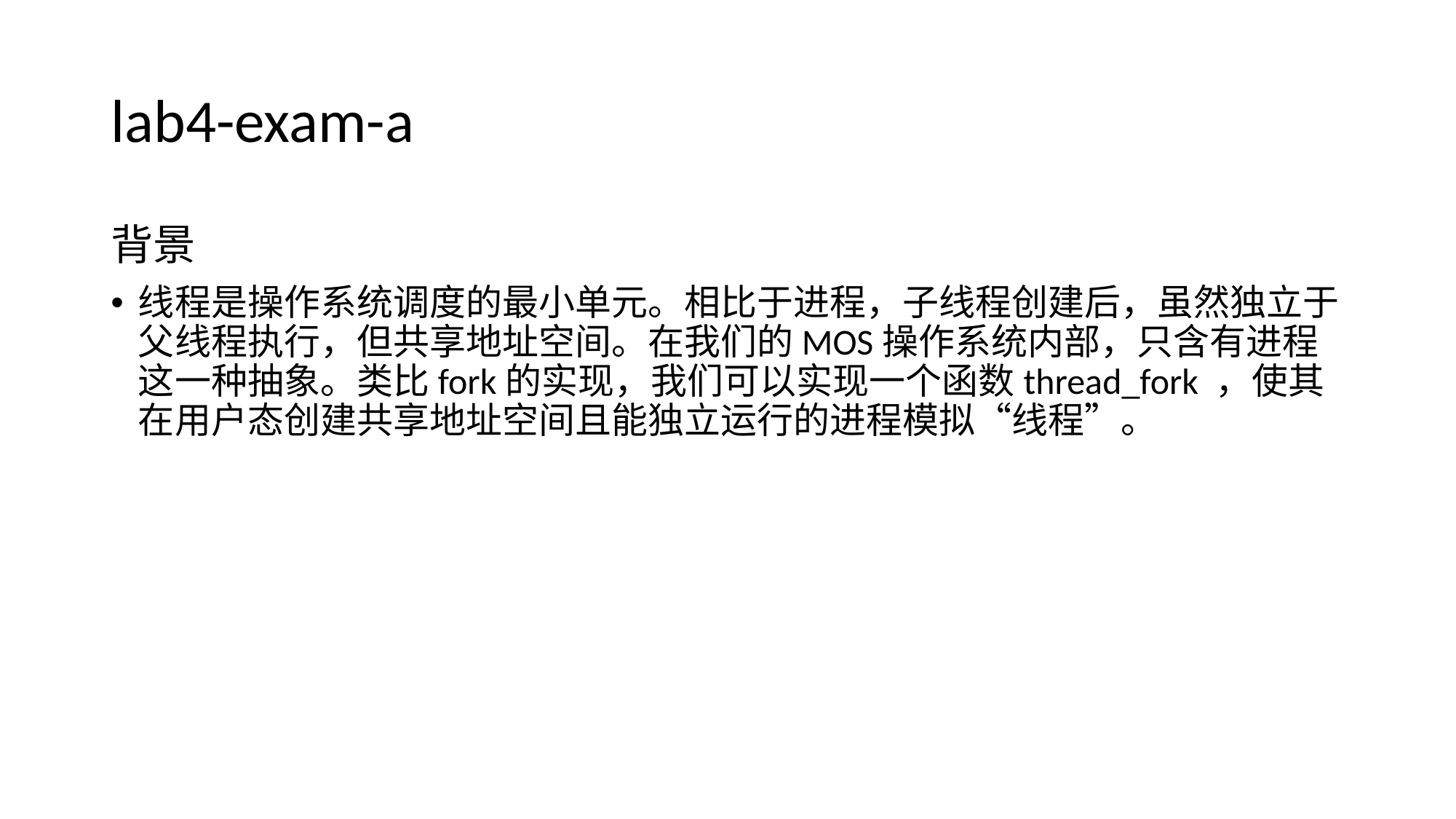

# lab4-exam-a
背景
线程是操作系统调度的最小单元。相比于进程，子线程创建后，虽然独立于父线程执行，但共享地址空间。在我们的MOS操作系统内部，只含有进程这一种抽象。类比fork的实现，我们可以实现一个函数thread_fork ，使其在用户态创建共享地址空间且能独立运行的进程模拟“线程”。